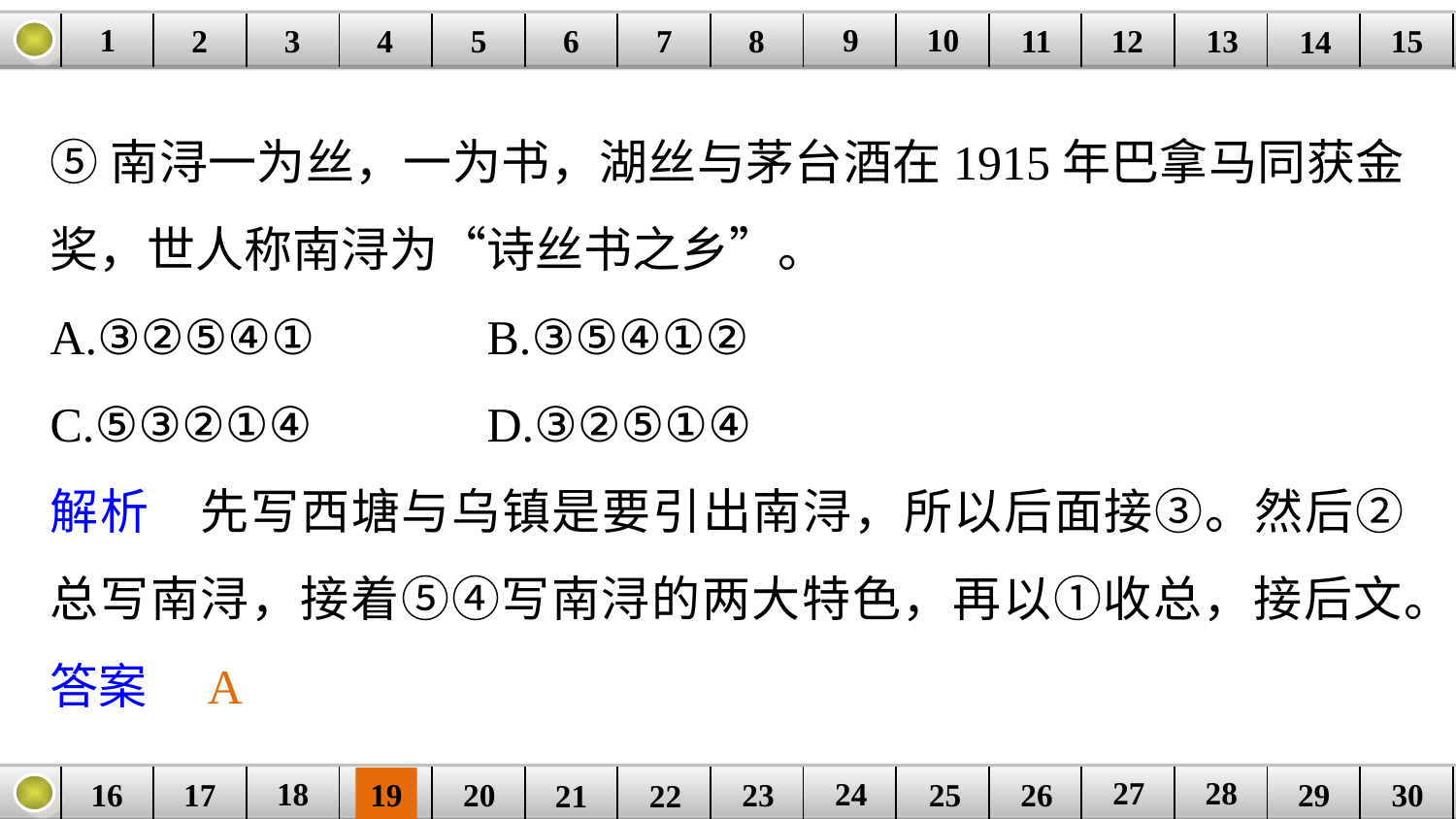

9
10
1
3
4
5
6
8
11
2
12
15
|  |  |  |  |  |  |  |  |  |  |  |  |  |  |  |
| --- | --- | --- | --- | --- | --- | --- | --- | --- | --- | --- | --- | --- | --- | --- |
7
13
14

⑤南浔一为丝，一为书，湖丝与茅台酒在1915年巴拿马同获金奖，世人称南浔为“诗丝书之乡”。
A.③②⑤④①  		B.③⑤④①②
C.⑤③②①④  		D.③②⑤①④
解析　先写西塘与乌镇是要引出南浔，所以后面接③。然后②总写南浔，接着⑤④写南浔的两大特色，再以①收总，接后文。
答案　A

27
28
18
24
16
25
26
30
|  |  |  |  |  |  |  |  |  |  |  |  |  |  |  |
| --- | --- | --- | --- | --- | --- | --- | --- | --- | --- | --- | --- | --- | --- | --- |
23
17
19
20
29
21
22